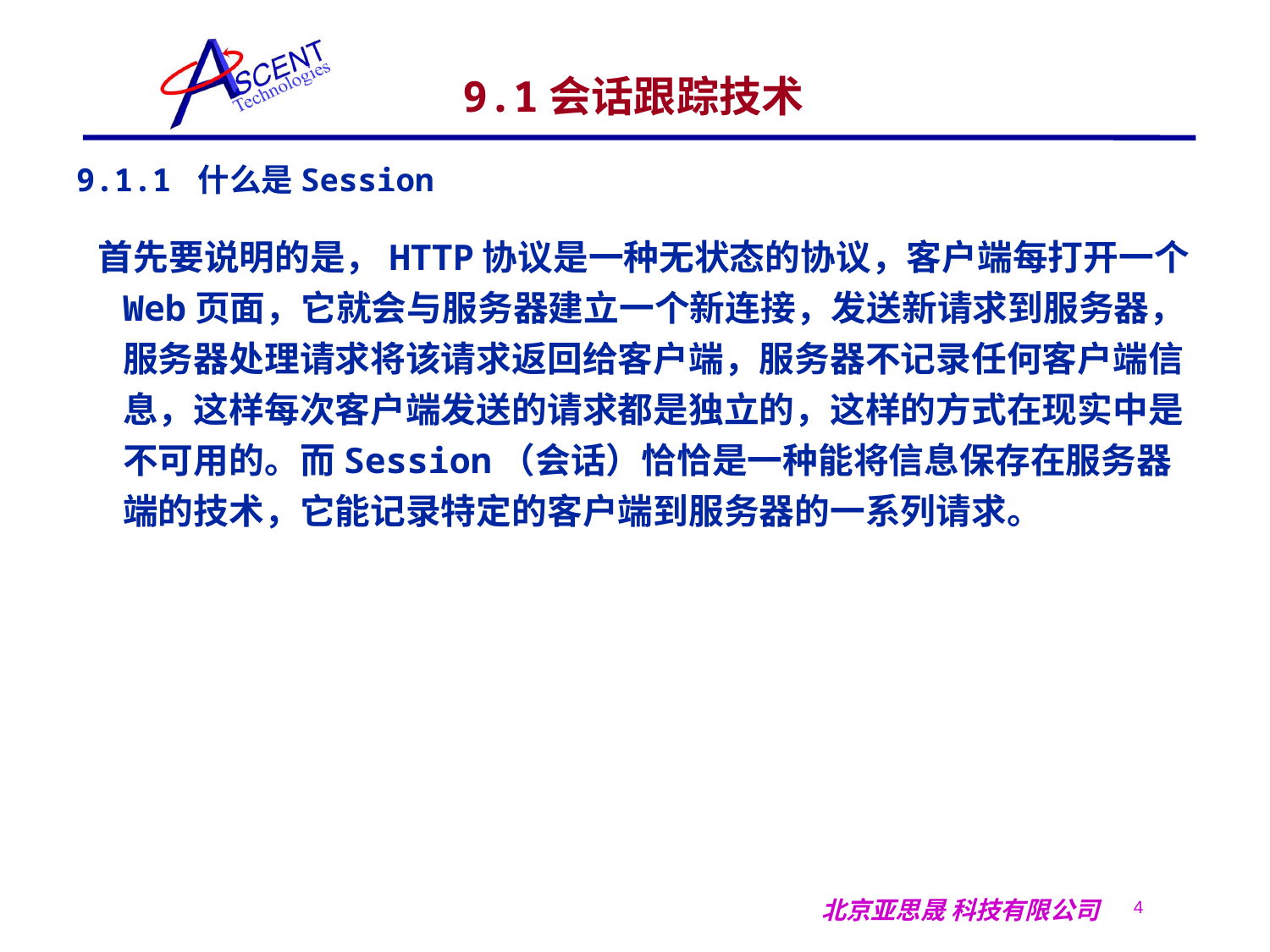

# 9.1会话跟踪技术
9.1.1 什么是Session
  首先要说明的是，HTTP协议是一种无状态的协议，客户端每打开一个Web页面，它就会与服务器建立一个新连接，发送新请求到服务器，服务器处理请求将该请求返回给客户端，服务器不记录任何客户端信息，这样每次客户端发送的请求都是独立的，这样的方式在现实中是不可用的。而Session（会话）恰恰是一种能将信息保存在服务器端的技术，它能记录特定的客户端到服务器的一系列请求。